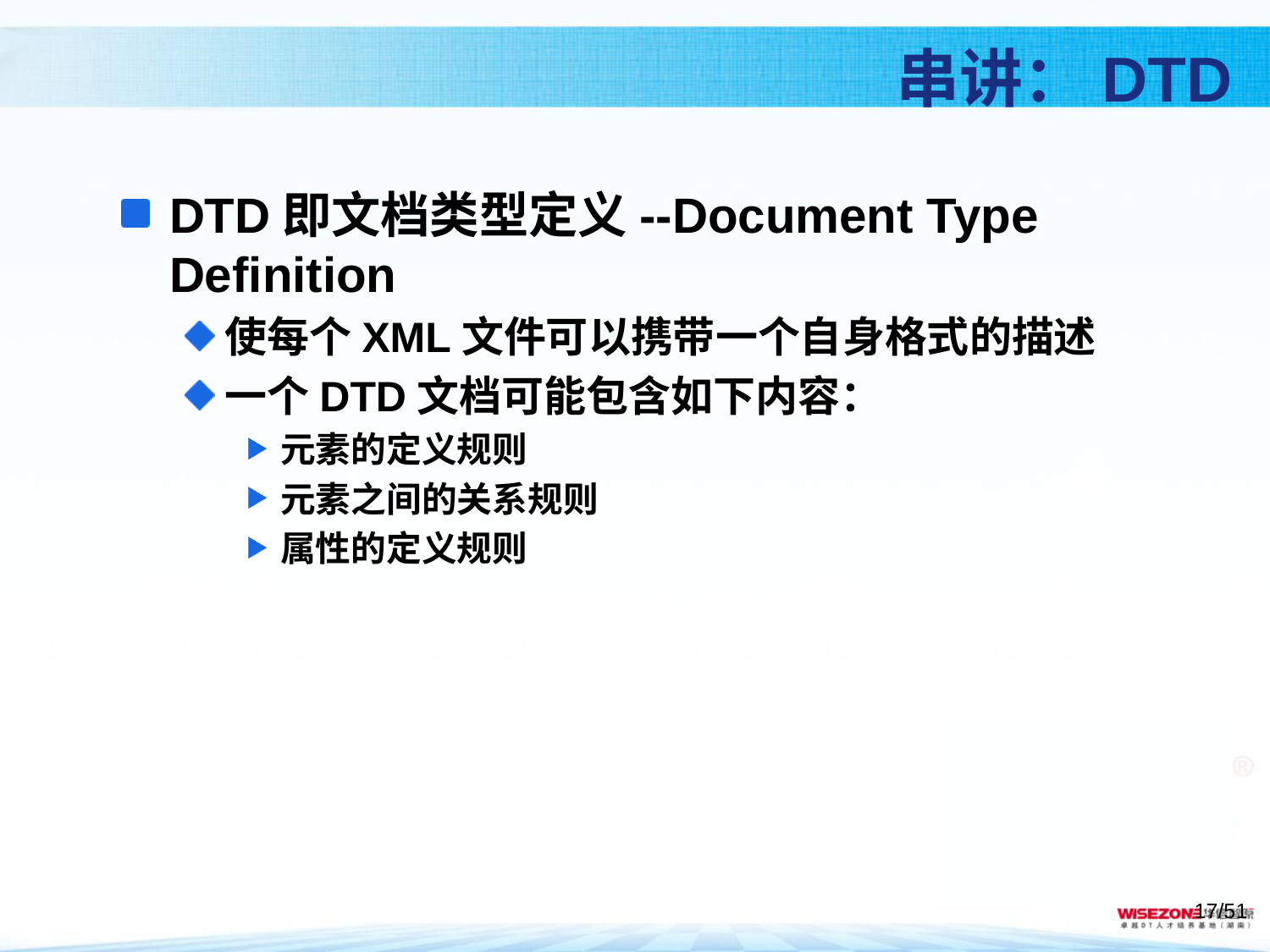

# 串讲：DTD
DTD即文档类型定义--Document Type Definition
使每个XML文件可以携带一个自身格式的描述
一个DTD文档可能包含如下内容：
元素的定义规则
元素之间的关系规则
属性的定义规则

17/51